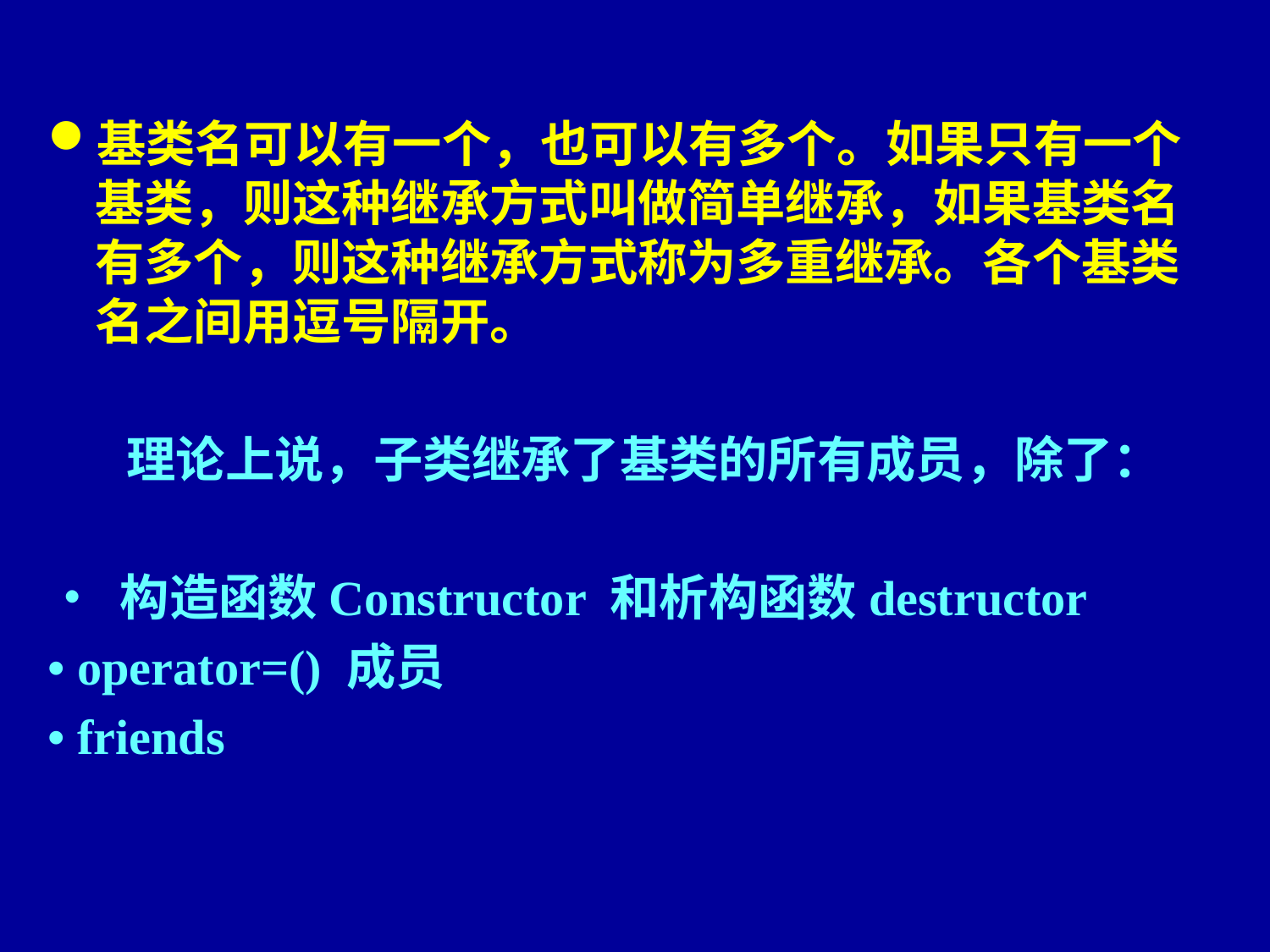

基类名可以有一个，也可以有多个。如果只有一个基类，则这种继承方式叫做简单继承，如果基类名有多个，则这种继承方式称为多重继承。各个基类名之间用逗号隔开。

      理论上说，子类继承了基类的所有成员，除了：

• 构造函数Constructor 和析构函数destructor
• operator=() 成员
• friends